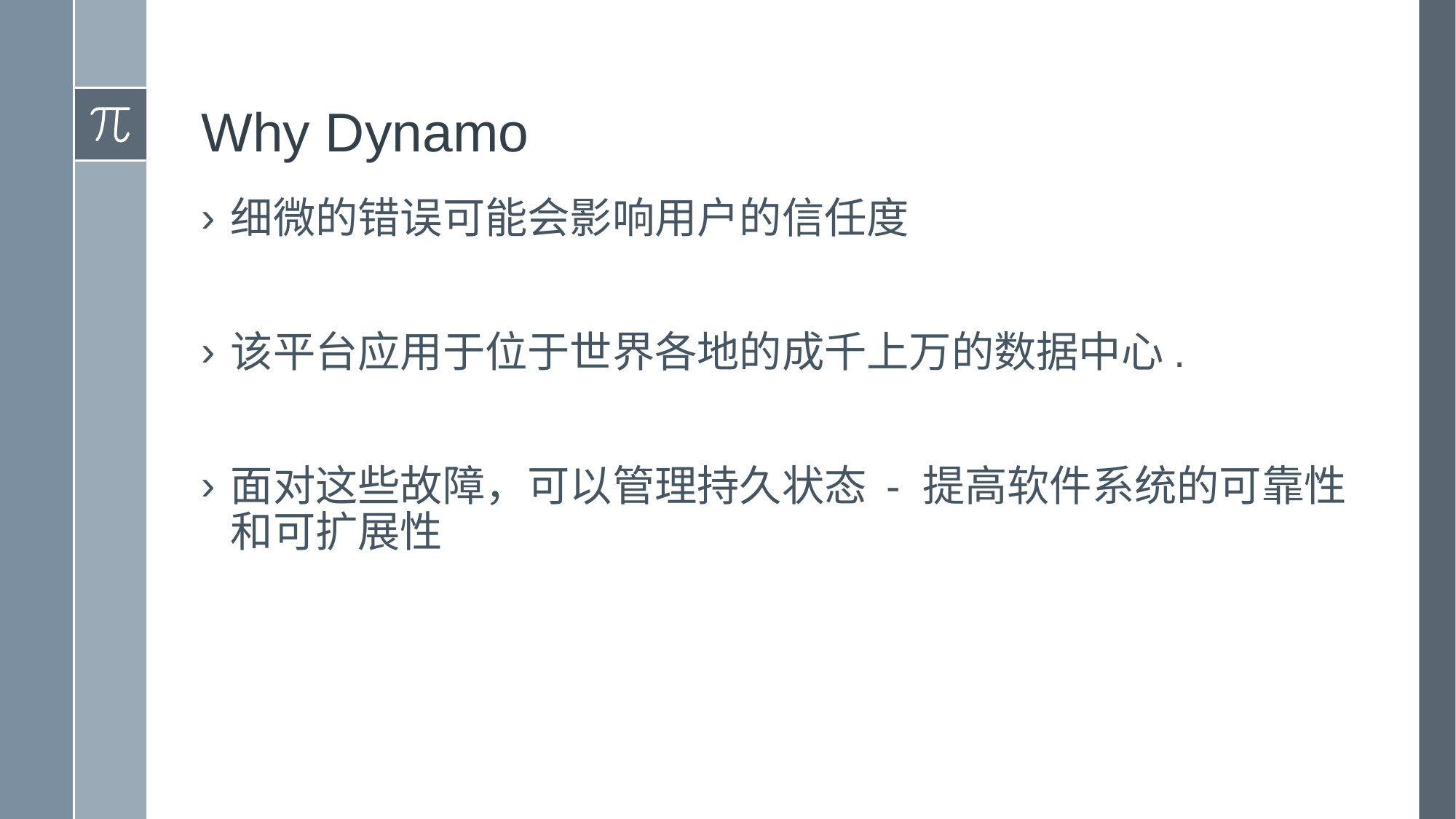

# Why Dynamo
细微的错误可能会影响用户的信任度

该平台应用于位于世界各地的成千上万的数据中心.

面对这些故障，可以管理持久状态 - 提高软件系统的可靠性和可扩展性